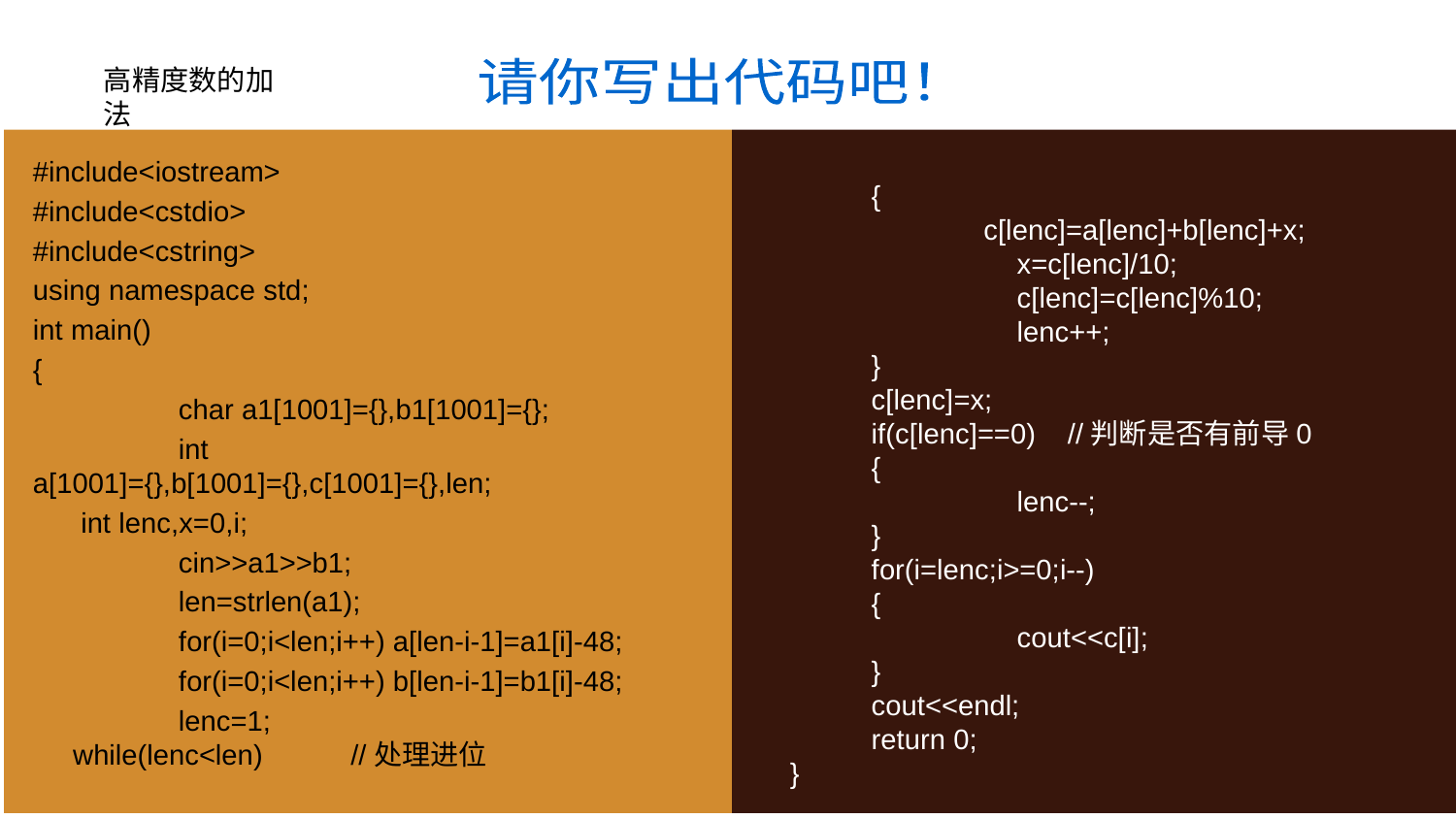

高精度数的加法
请你写出代码吧！

#include<iostream>
#include<cstdio>
#include<cstring>
using namespace std;
int main()
{
	char a1[1001]={},b1[1001]={};
	int a[1001]={},b[1001]={},c[1001]={},len;
      int lenc,x=0,i;
	cin>>a1>>b1;
	len=strlen(a1);
	for(i=0;i<len;i++) a[len-i-1]=a1[i]-48;
	for(i=0;i<len;i++) b[len-i-1]=b1[i]-48;
	lenc=1;
     while(lenc<len)           //处理进位
	{
	              c[lenc]=a[lenc]+b[lenc]+x;
		x=c[lenc]/10;
		c[lenc]=c[lenc]%10;
		lenc++;
	}
	c[lenc]=x;
	if(c[lenc]==0)    //判断是否有前导0
	{
		lenc--;
	}
	for(i=lenc;i>=0;i--)
	{
		cout<<c[i];
	}
	cout<<endl;
	return 0;
        }
1
PART  ONE